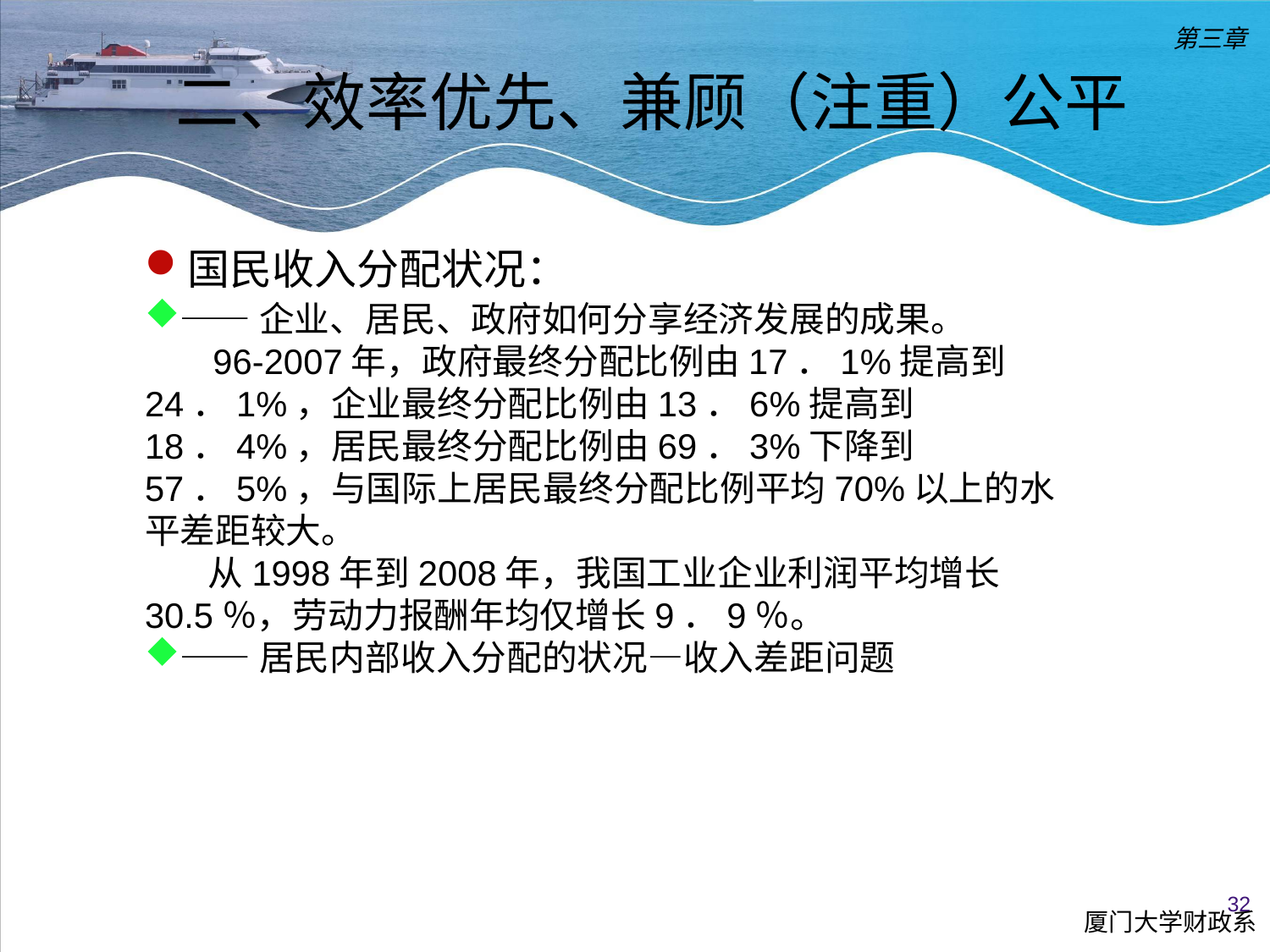

第三章
二、效率优先、兼顾（注重）公平
国民收入分配状况：

——企业、居民、政府如何分享经济发展的成果。
       96-2007年，政府最终分配比例由17．1%提高到24．1%，企业最终分配比例由13．6%提高到18．4%，居民最终分配比例由69．3%下降到57．5%，与国际上居民最终分配比例平均70%以上的水平差距较大。
       从1998年到2008年，我国工业企业利润平均增长30.5％，劳动力报酬年均仅增长9．9％。
——居民内部收入分配的状况—收入差距问题
32
厦门大学财政系